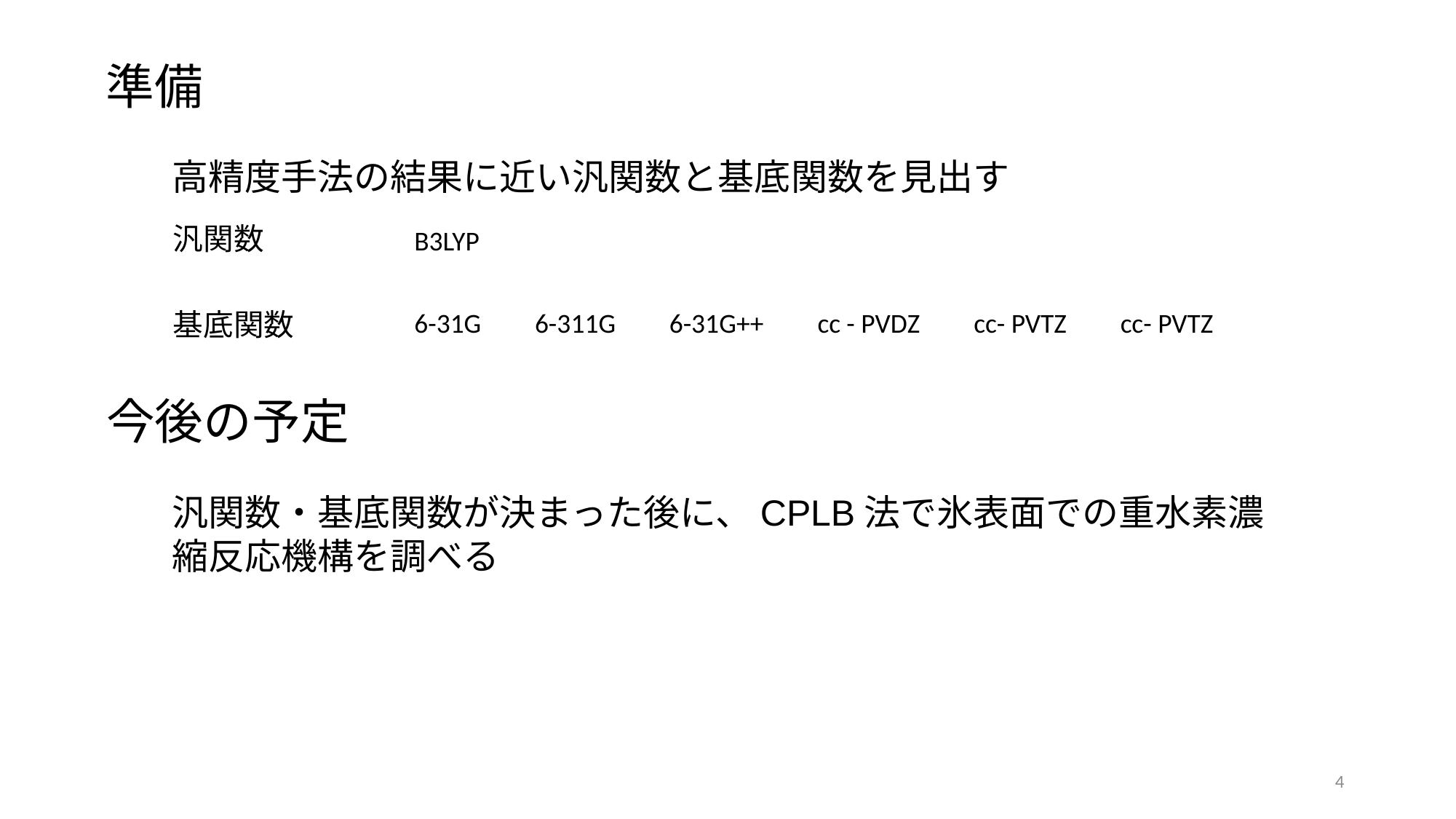

準備
高精度手法の結果に近い汎関数と基底関数を見出す
汎関数
B3LYP
基底関数
6-31G
6-311G
6-31G++
cc - PVDZ
cc- PVTZ
cc- PVTZ
今後の予定
汎関数・基底関数が決まった後に、CPLB法で氷表面での重水素濃縮反応機構を調べる
4